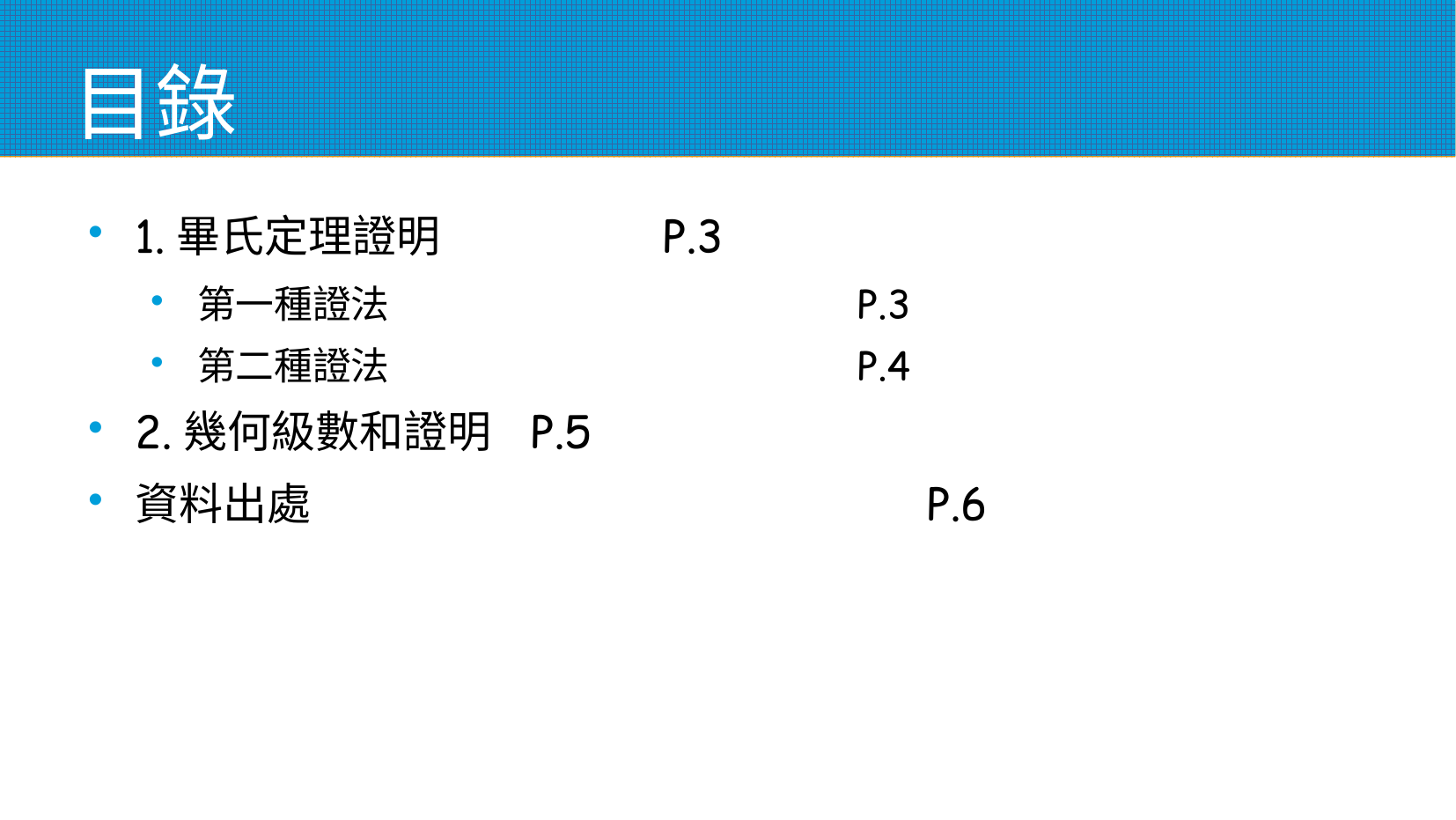

目錄
1.畢氏定理證明		P.3
第一種證法				P.3
第二種證法				P.4
2.幾何級數和證明	P.5
資料出處					P.6